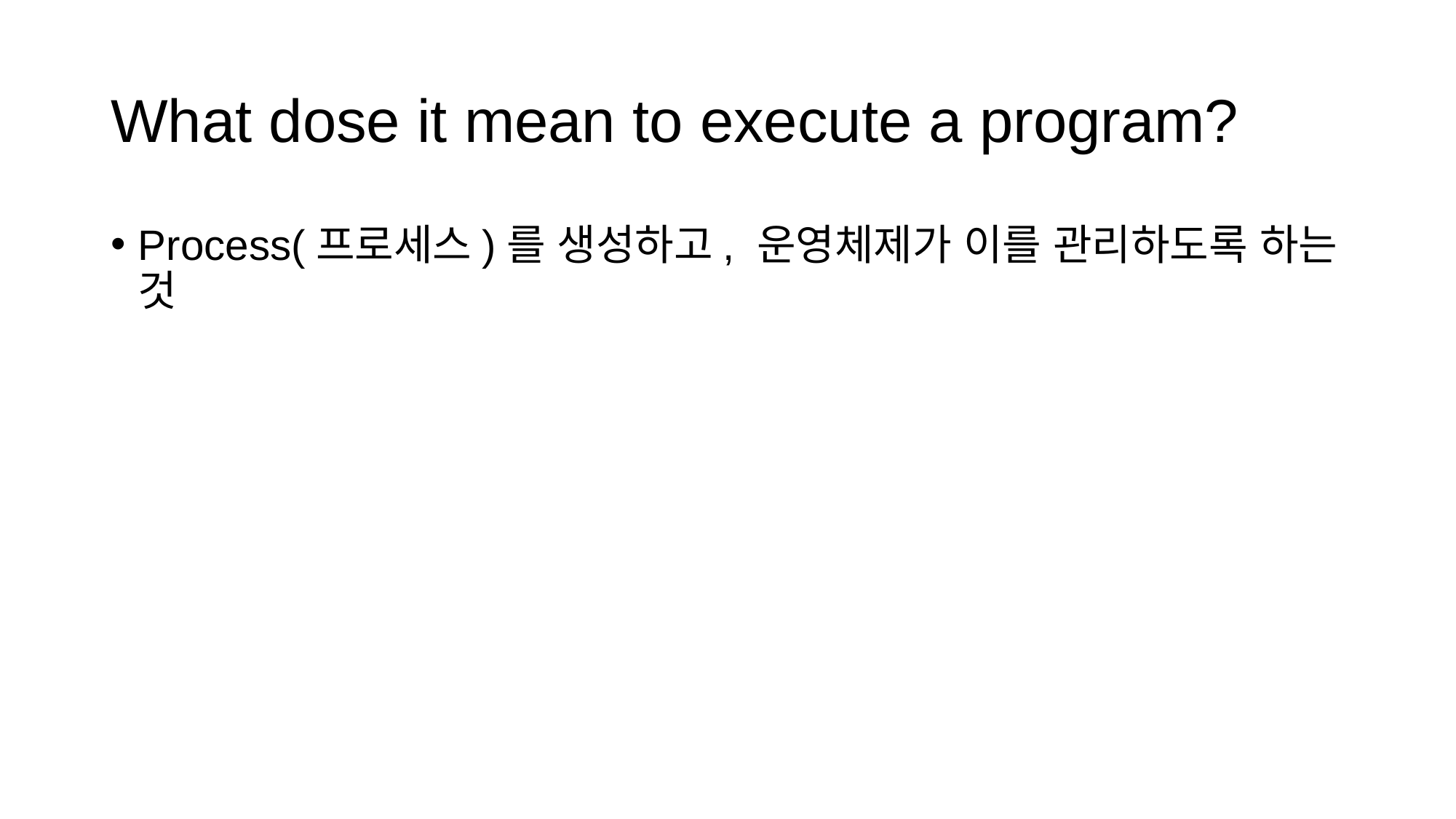

# What dose it mean to execute a program?
Process(프로세스)를 생성하고, 운영체제가 이를 관리하도록 하는 것